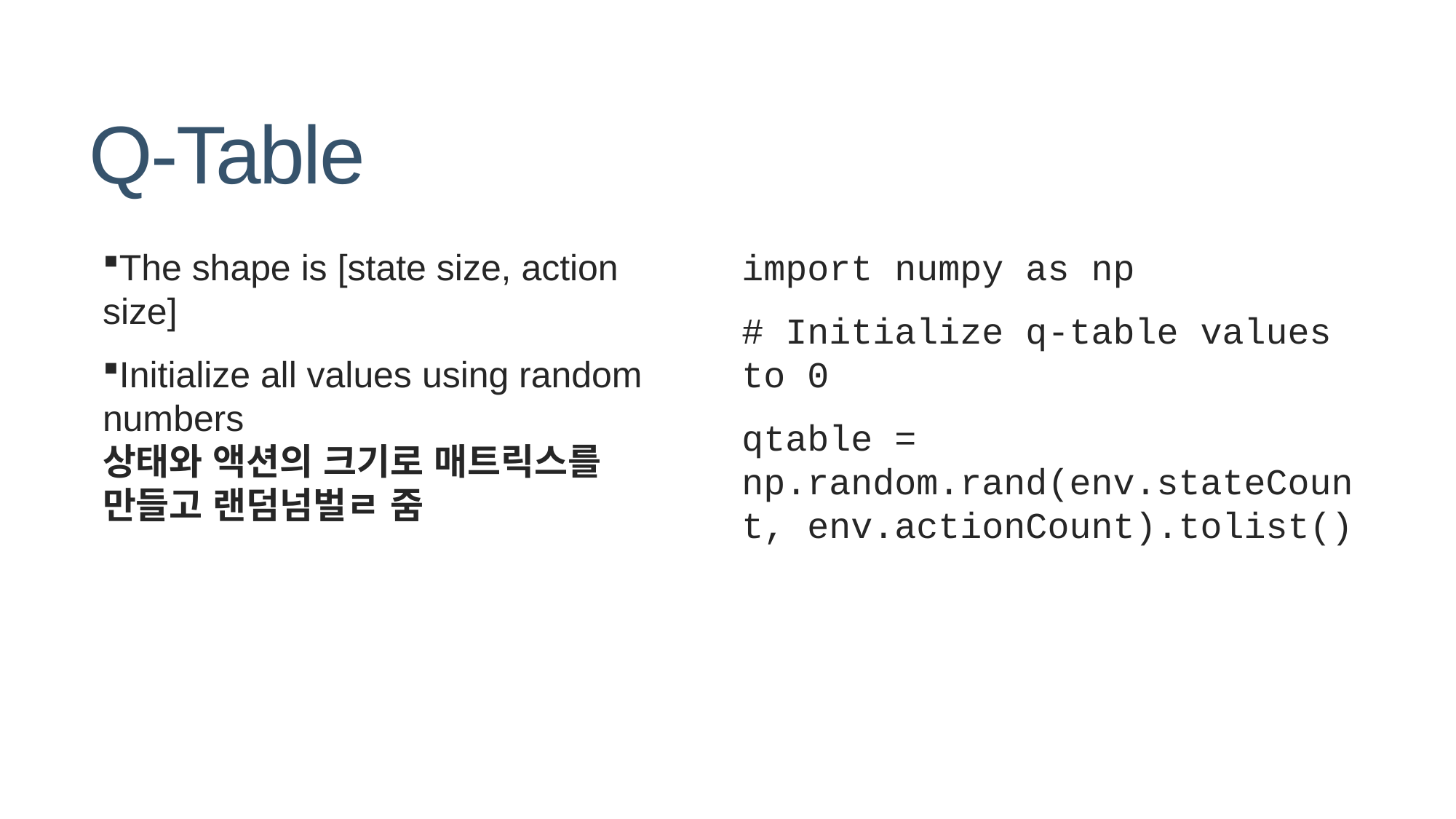

# Q-Table
The shape is [state size, action size]
Initialize all values using random numbers
상태와 액션의 크기로 매트릭스를 만들고 랜덤넘벌ㄹ 줌
import numpy as np
# Initialize q-table values to 0
qtable = np.random.rand(env.stateCount, env.actionCount).tolist()